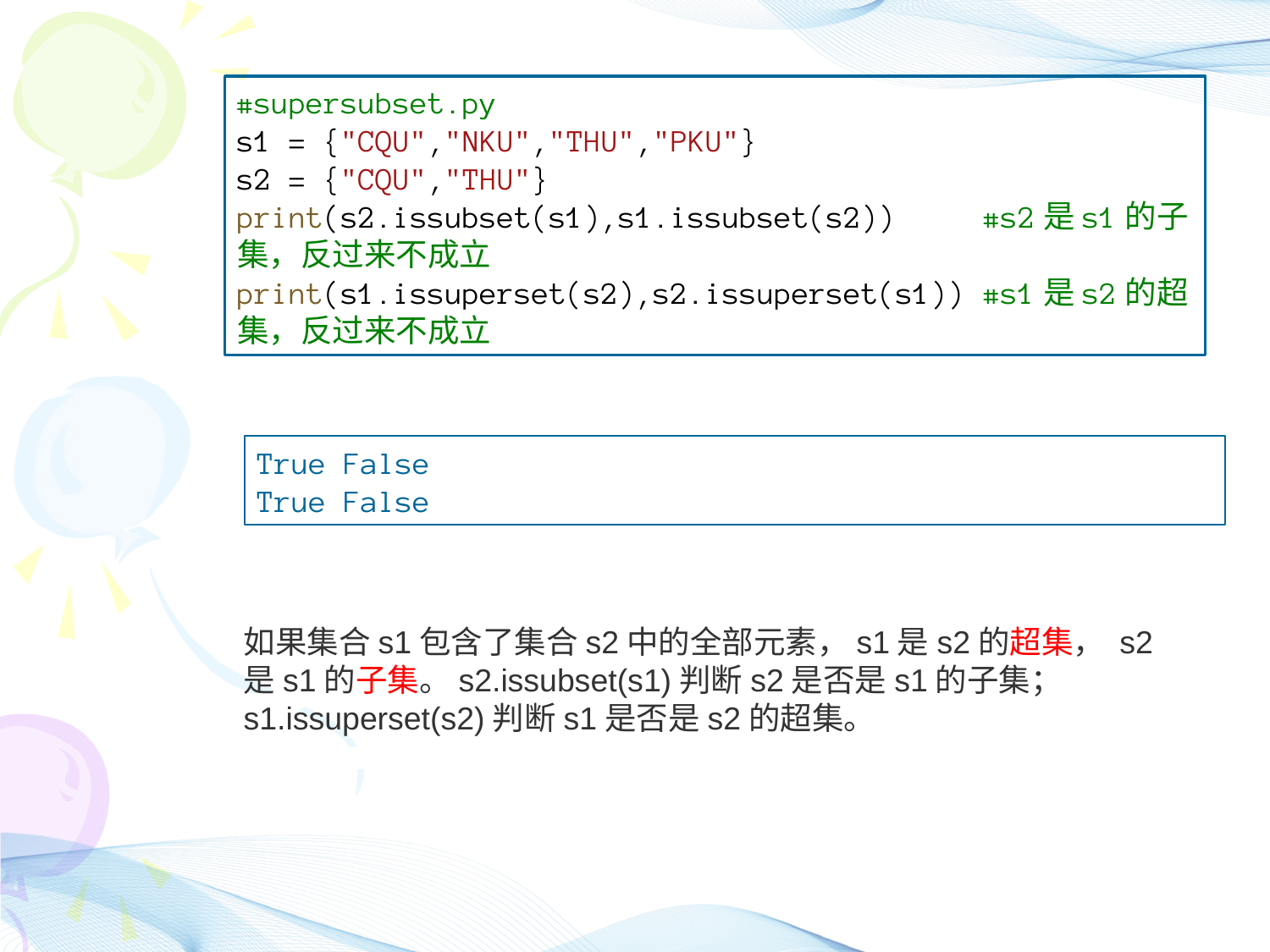

#supersubset.py
s1 = {"CQU","NKU","THU","PKU"}
s2 = {"CQU","THU"}
print(s2.issubset(s1),s1.issubset(s2))     #s2是s1的子集，反过来不成立
print(s1.issuperset(s2),s2.issuperset(s1)) #s1是s2的超集，反过来不成立
True False
True False
如果集合s1包含了集合s2中的全部元素，s1是s2的超集， s2是s1的子集。s2.issubset(s1)判断s2是否是s1的子集；s1.issuperset(s2)判断s1是否是s2的超集。